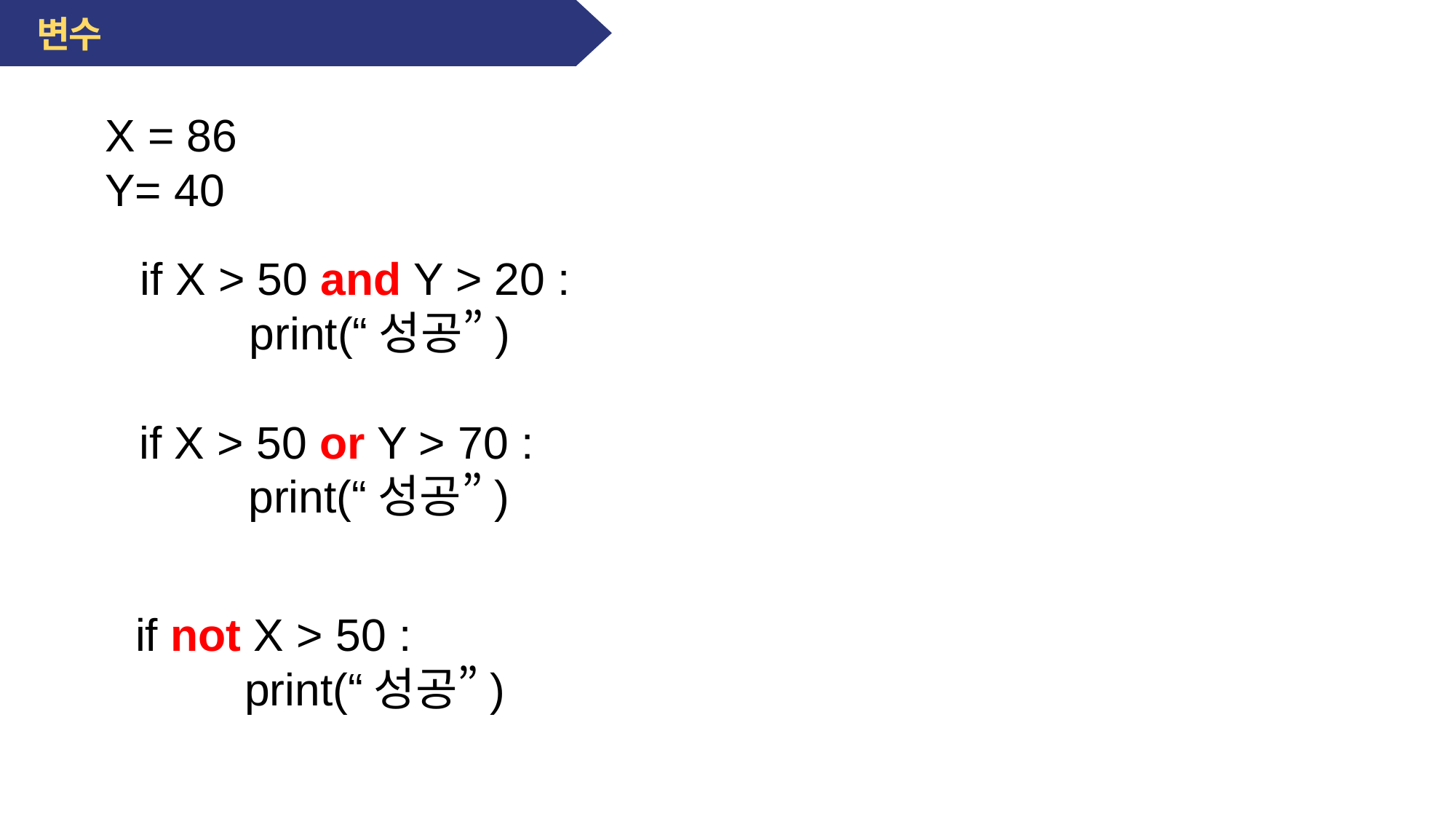

변수

X = 86
Y= 40
if X > 50 and Y > 20 :
	print(“성공”)
if X > 50 or Y > 70 :
	print(“성공”)
if not X > 50 :
	print(“성공”)